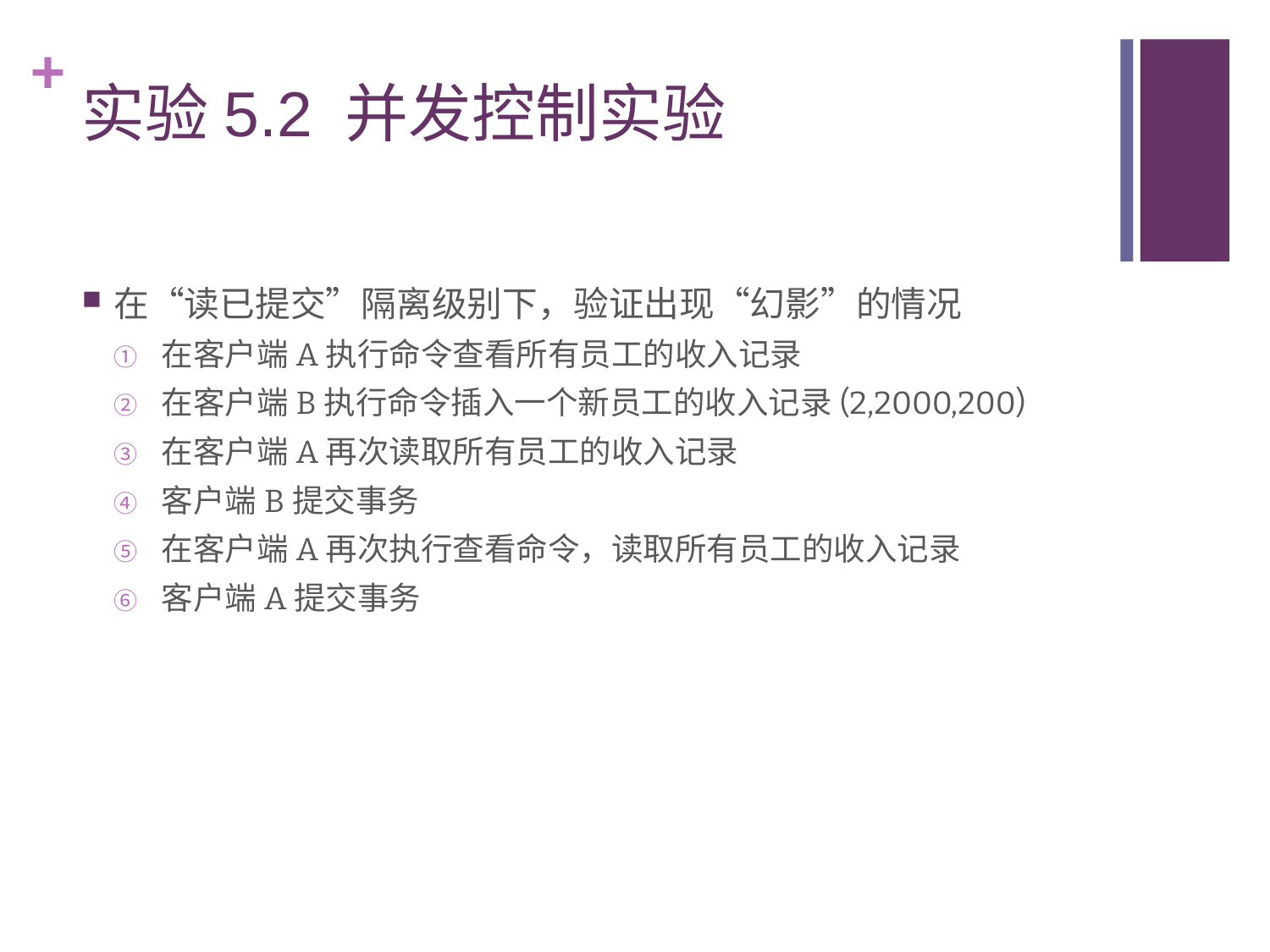

# 实验5.2 并发控制实验
在“读已提交”隔离级别下，验证出现“幻影”的情况
在客户端A执行命令查看所有员工的收入记录
在客户端B执行命令插入一个新员工的收入记录(2,2000,200)
在客户端A再次读取所有员工的收入记录
客户端B提交事务
在客户端A再次执行查看命令，读取所有员工的收入记录
客户端A提交事务